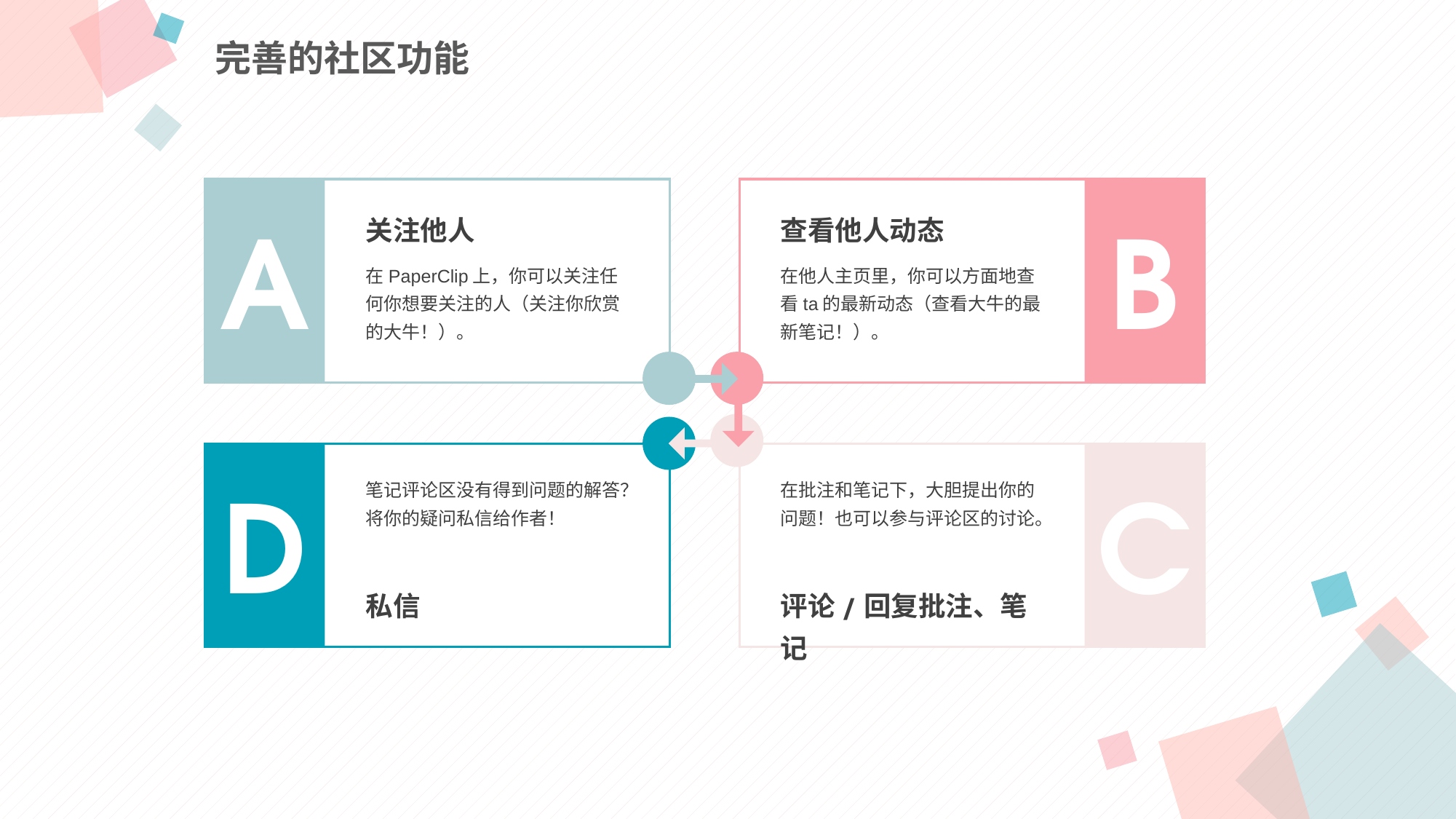

完善的社区功能

关注他人
查看他人动态
A
B
在PaperClip上，你可以关注任何你想要关注的人（关注你欣赏的大牛！）。
在他人主页里，你可以方面地查看ta的最新动态（查看大牛的最新笔记！）。

D
C
笔记评论区没有得到问题的解答？将你的疑问私信给作者！
在批注和笔记下，大胆提出你的问题！也可以参与评论区的讨论。
私信
评论/回复批注、笔记